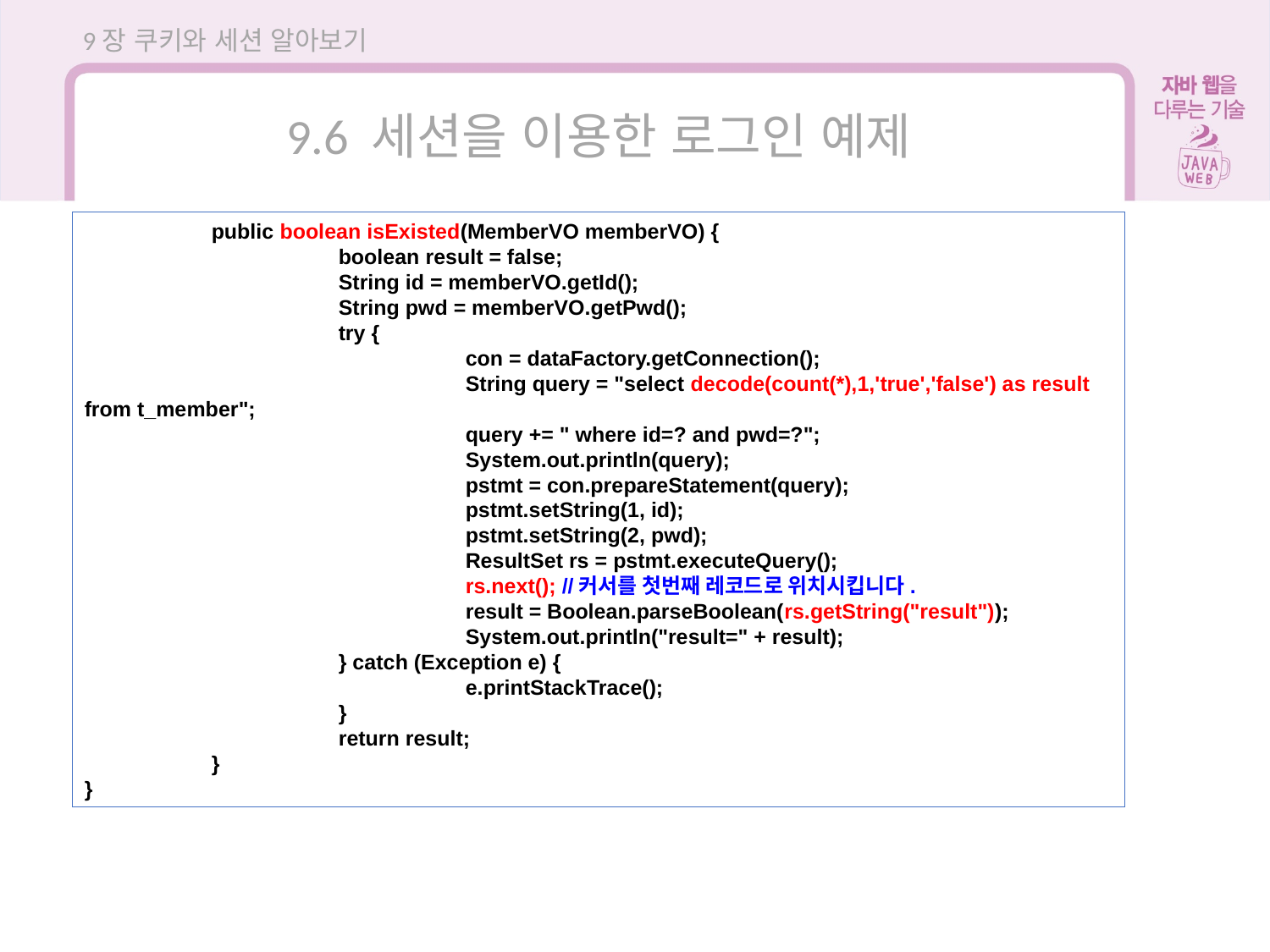

9장 쿠키와 세션 알아보기
9.6 세션을 이용한 로그인 예제
	public boolean isExisted(MemberVO memberVO) {
		boolean result = false;
		String id = memberVO.getId();
		String pwd = memberVO.getPwd();
		try {
			con = dataFactory.getConnection();
			String query = "select decode(count(*),1,'true','false') as result from t_member";
			query += " where id=? and pwd=?";
			System.out.println(query);
			pstmt = con.prepareStatement(query);
			pstmt.setString(1, id);
			pstmt.setString(2, pwd);
			ResultSet rs = pstmt.executeQuery();
			rs.next(); //커서를 첫번째 레코드로 위치시킵니다.
			result = Boolean.parseBoolean(rs.getString("result"));
			System.out.println("result=" + result);
		} catch (Exception e) {
			e.printStackTrace();
		}
		return result;
	}
}